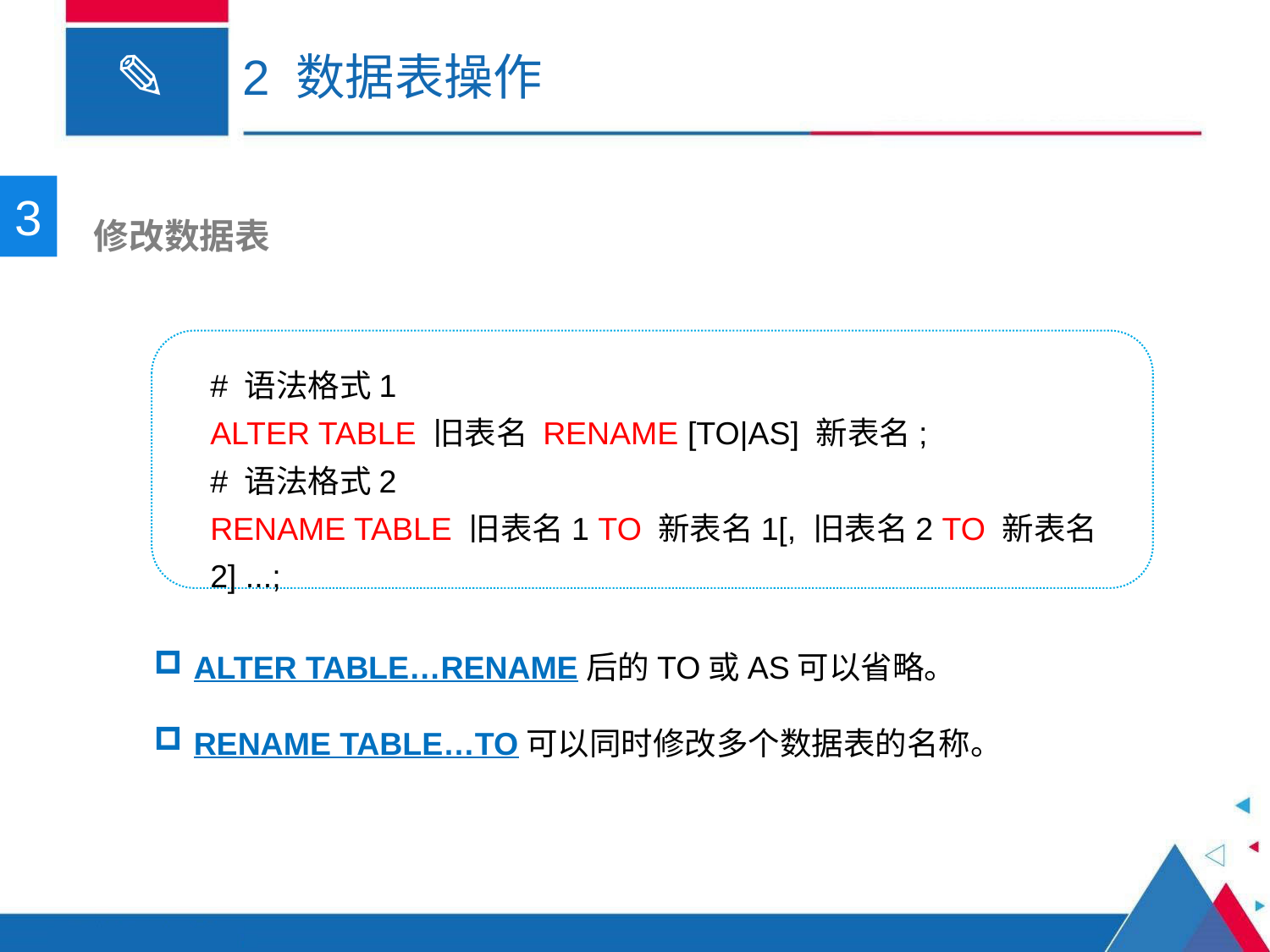

# 2 数据表操作

3
  修改数据表

# 语法格式1
ALTER TABLE 旧表名 RENAME [TO|AS] 新表名;
# 语法格式2
RENAME TABLE 旧表名1 TO 新表名1[, 旧表名2 TO 新表名2] ...;
ALTER TABLE…RENAME后的TO或AS可以省略。
RENAME TABLE…TO可以同时修改多个数据表的名称。